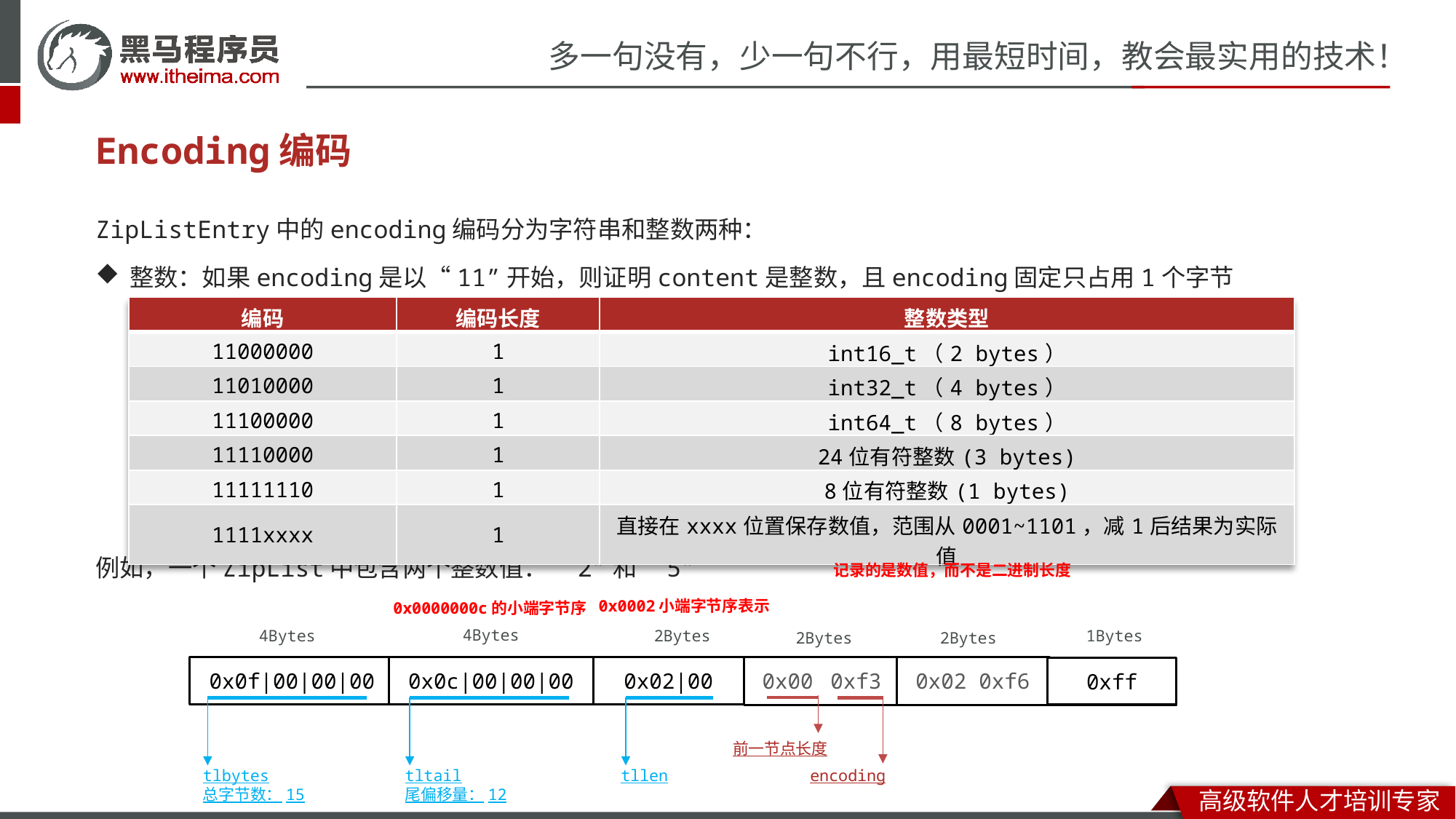

# Encoding编码
ZipListEntry中的encoding编码分为字符串和整数两种：
整数：如果encoding是以“11”开始，则证明content是整数，且encoding固定只占用1个字节

例如，一个ZipList中包含两个整数值：“2”和“5”
| 编码 | 编码长度 | 整数类型 |
| --- | --- | --- |
| 11000000 | 1 | int16\_t（2 bytes） |
| 11010000 | 1 | int32\_t（4 bytes） |
| 11100000 | 1 | int64\_t（8 bytes） |
| 11110000 | 1 | 24位有符整数(3 bytes) |
| 11111110 | 1 | 8位有符整数(1 bytes) |
| 1111xxxx | 1 | 直接在xxxx位置保存数值，范围从0001~1101，减1后结果为实际值 |
记录的是数值，而不是二进制长度
0x0002小端字节序表示
0x0000000c的小端字节序
4Bytes
1Bytes
4Bytes
2Bytes
2Bytes
2Bytes
0x0f|00|00|00
0x0c|00|00|00
0x02|00

0xff
0x00
0xf3
0x02
0xf6
前一节点长度
tllen
encoding
tlbytes
总字节数：15
tltail
尾偏移量：12